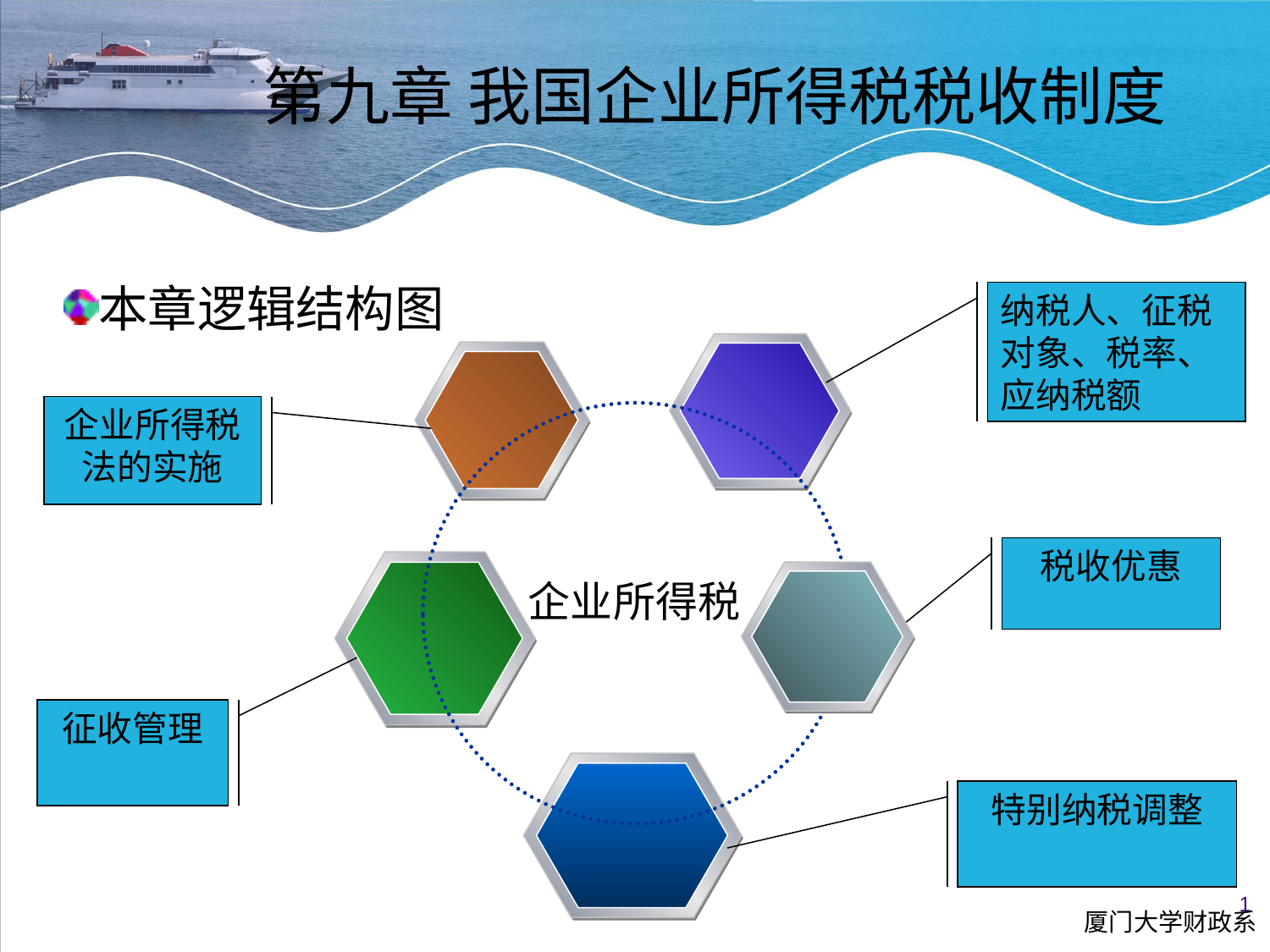

第九章 我国企业所得税税收制度

本章逻辑结构图

纳税人、征税对象、税率、应纳税额

企业所得税法的实施

税收优惠

企业所得税
征收管理

特别纳税调整
1
厦门大学财政系